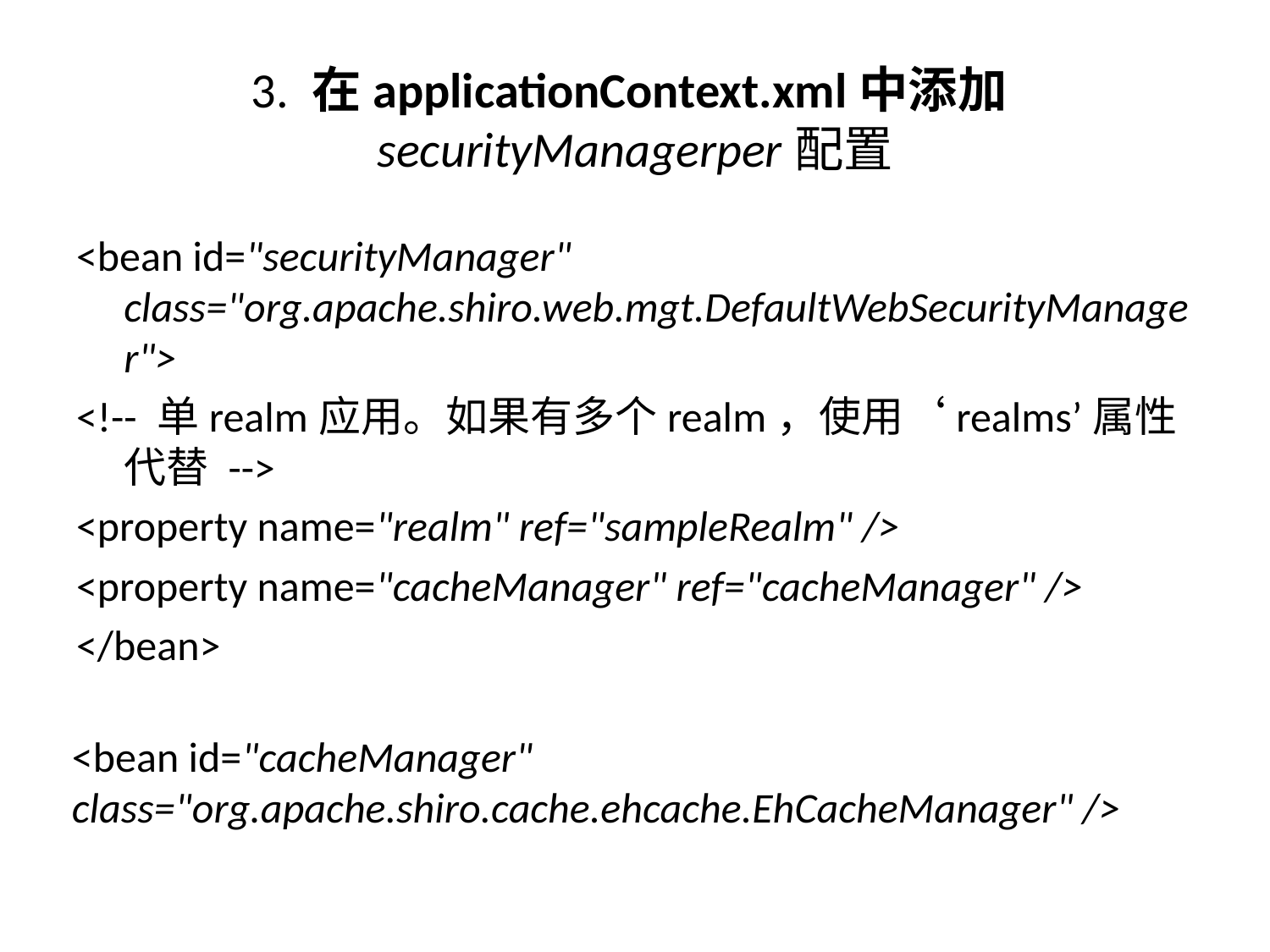

# 3. 在applicationContext.xml中添加securityManagerper配置
<bean id="securityManager" class="org.apache.shiro.web.mgt.DefaultWebSecurityManager">
<!-- 单realm应用。如果有多个realm，使用‘realms’属性代替 -->
<property name="realm" ref="sampleRealm" />
<property name="cacheManager" ref="cacheManager" />
</bean>
<bean id="cacheManager" class="org.apache.shiro.cache.ehcache.EhCacheManager" />